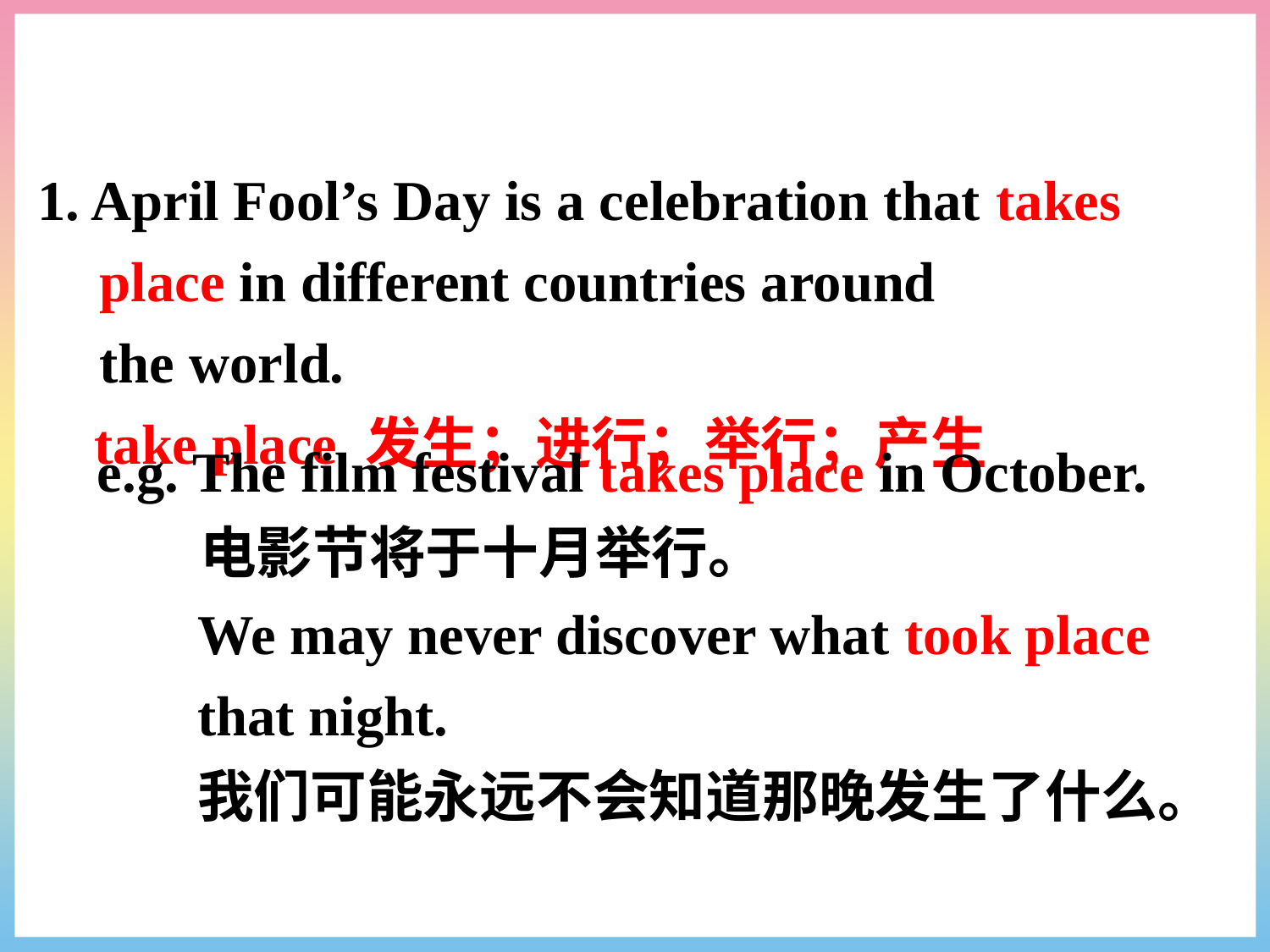

1. April Fool’s Day is a celebration that takes place in different countries around the world.
    take place 发生；进行；举行；产生
e.g. The film festival takes place in October.
       电影节将于十月举行。
We may never discover what took place that night.
我们可能永远不会知道那晚发生了什么。